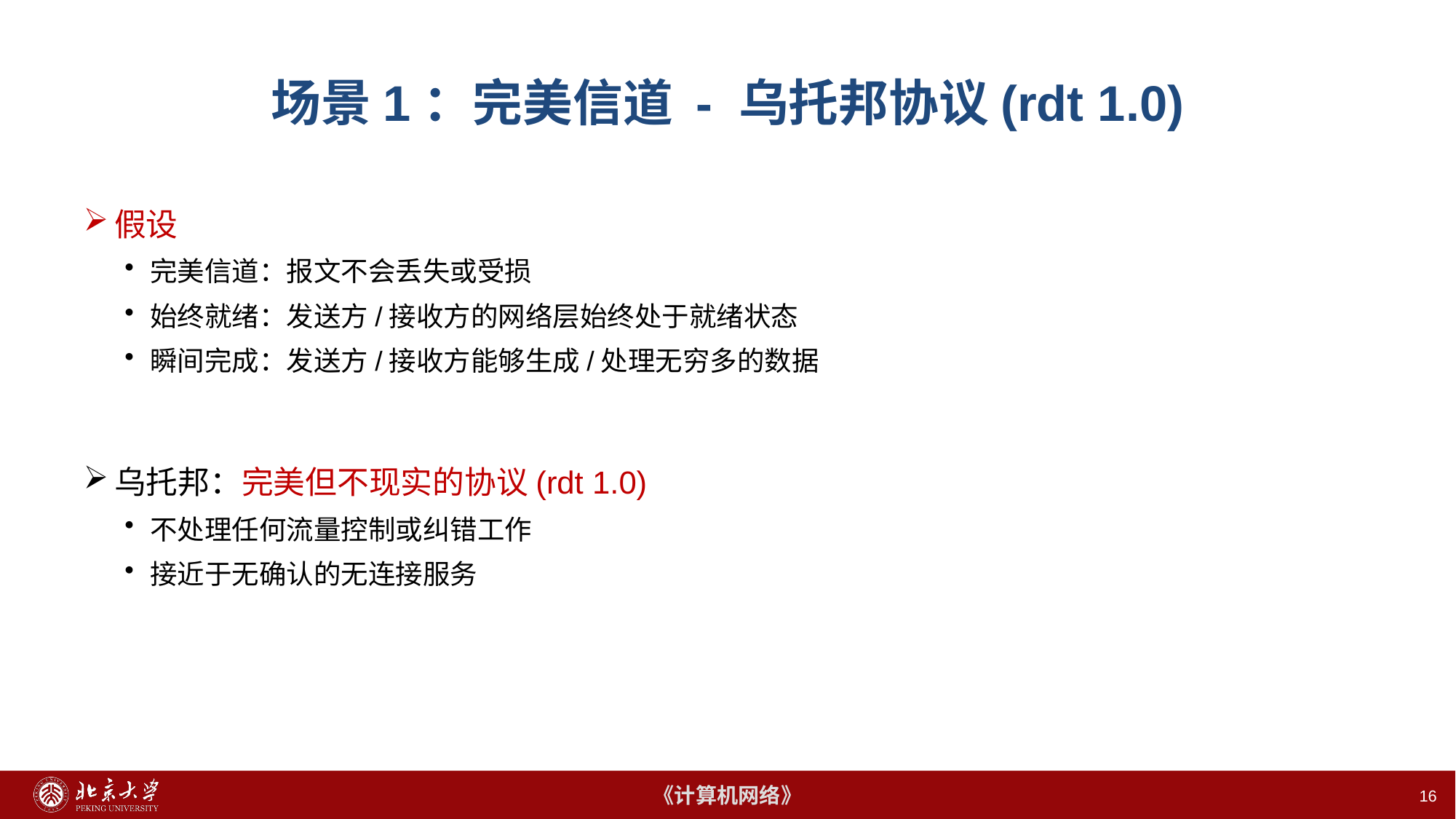

16
# 场景1：完美信道 - 乌托邦协议(rdt 1.0)
假设
完美信道：报文不会丢失或受损
始终就绪：发送方/接收方的网络层始终处于就绪状态
瞬间完成：发送方/接收方能够生成/处理无穷多的数据

乌托邦：完美但不现实的协议(rdt 1.0)
不处理任何流量控制或纠错工作
接近于无确认的无连接服务